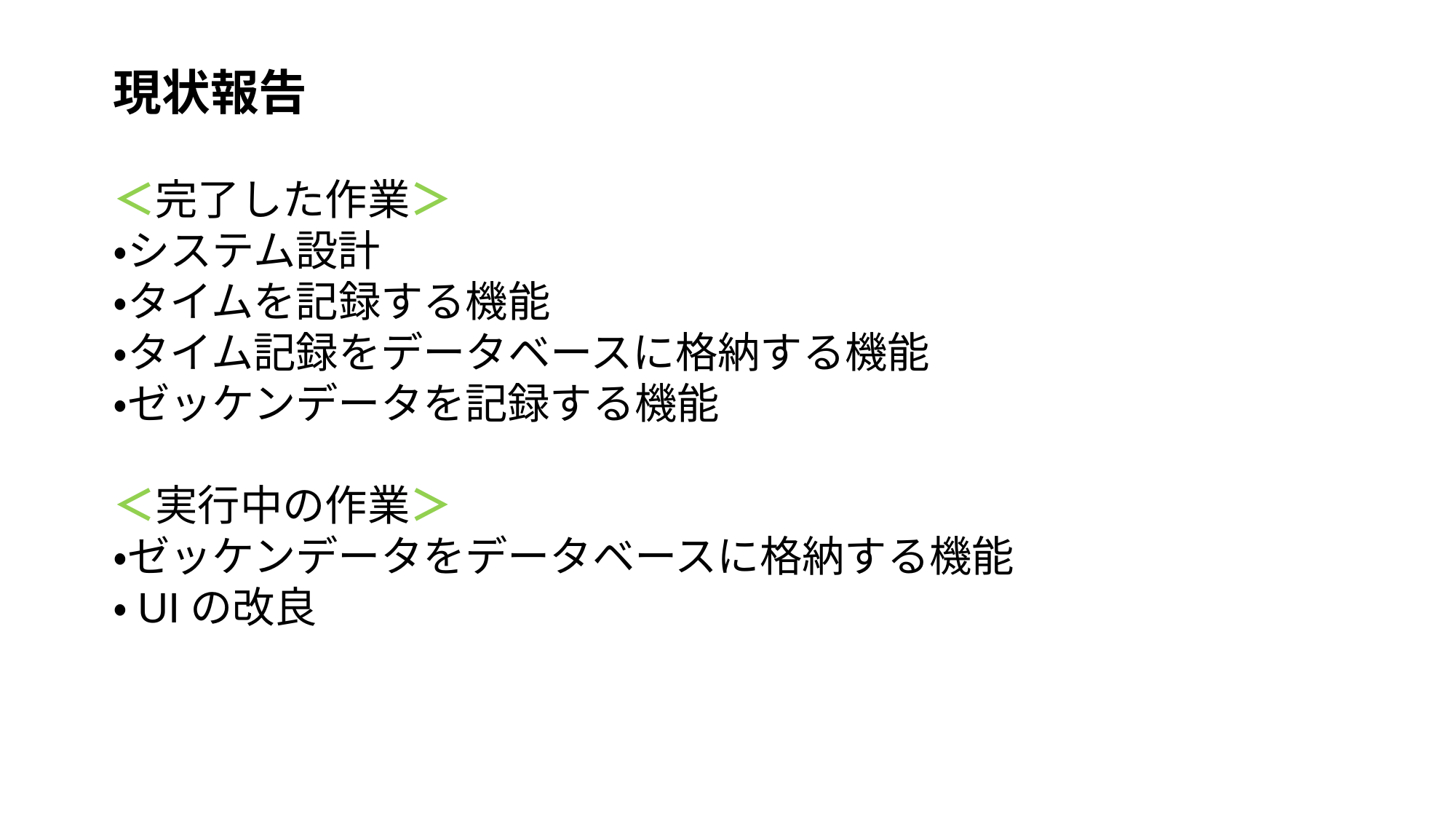

# 現状報告
＜完了した作業＞
・システム設計
・タイムを記録する機能
・タイム記録をデータベースに格納する機能
・ゼッケンデータを記録する機能

＜実行中の作業＞
・ゼッケンデータをデータベースに格納する機能
・UIの改良